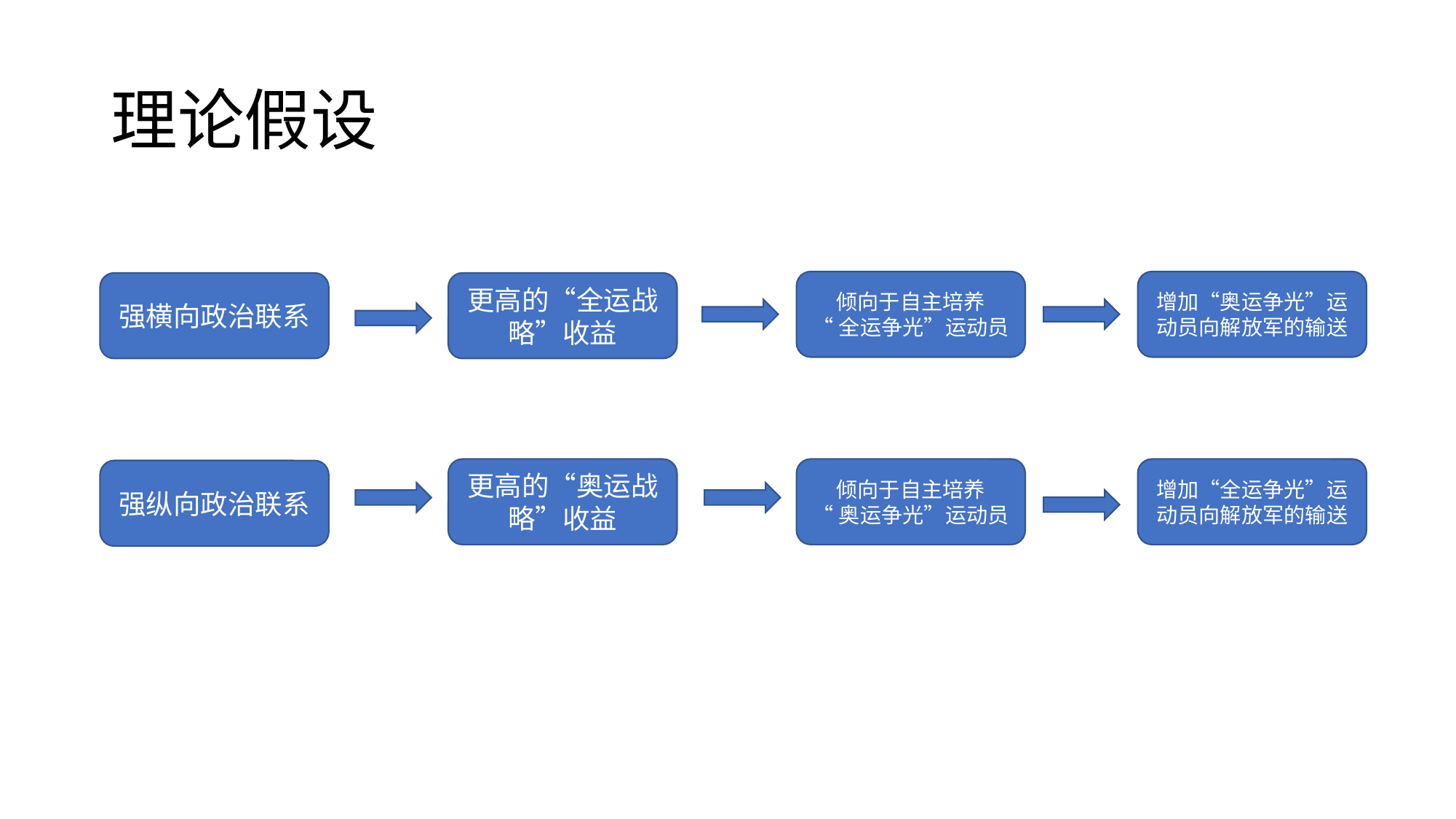

# 理论假设
增加“奥运争光”运动员向解放军的输送
倾向于自主培养
“全运争光”运动员
更高的“全运战略”收益
强横向政治联系

增加“全运争光”运动员向解放军的输送
倾向于自主培养
“奥运争光”运动员
更高的“奥运战略”收益
强纵向政治联系